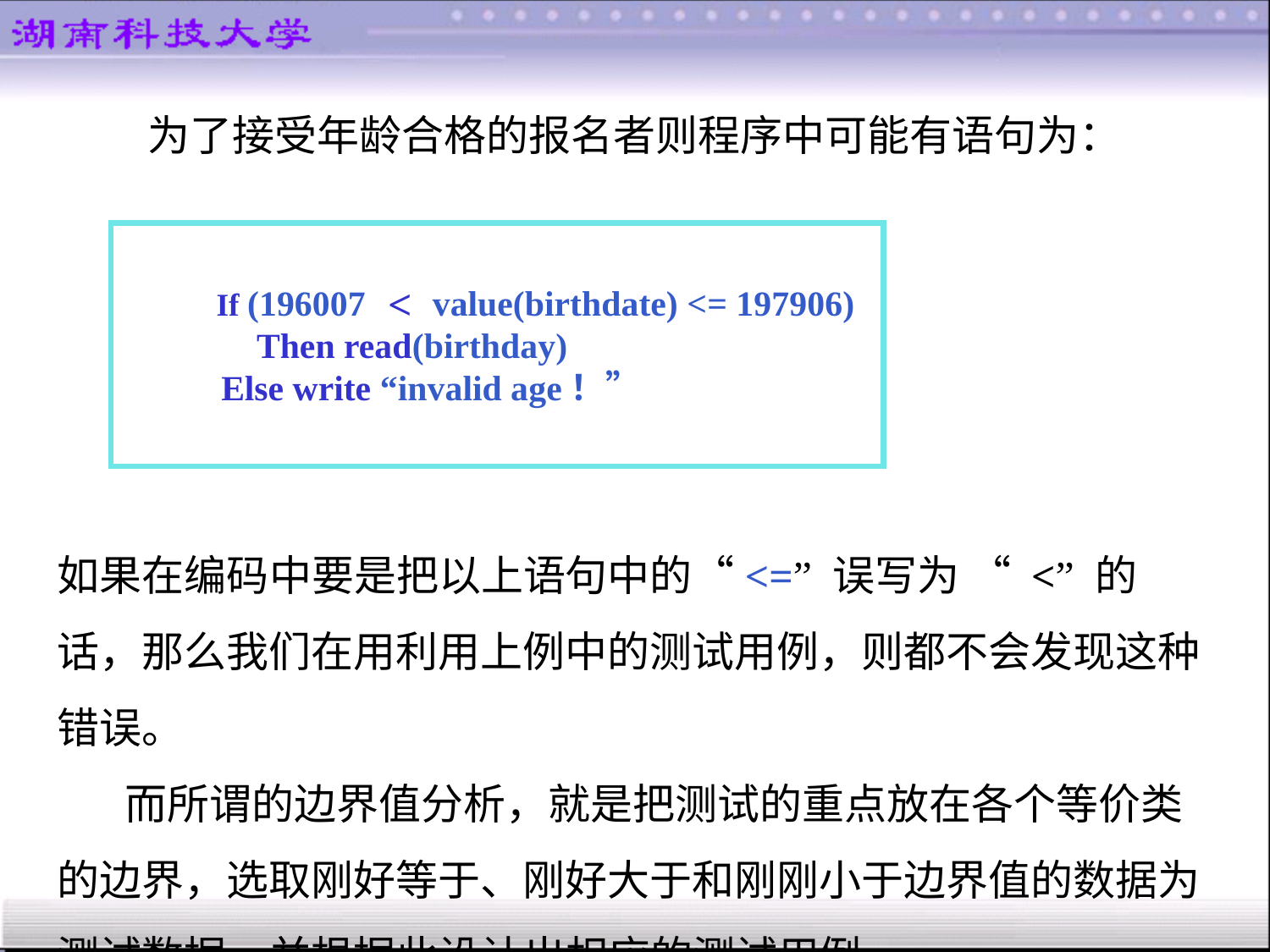

为了接受年龄合格的报名者则程序中可能有语句为：
 　　 If (196007 <=  value(birthdate) <= 197906)
               Then read(birthday)
           Else write “invalid age！”
<
如果在编码中要是把以上语句中的“<=” 误写为 “ <” 的话，那么我们在用利用上例中的测试用例，则都不会发现这种错误。
      而所谓的边界值分析，就是把测试的重点放在各个等价类的边界，选取刚好等于、刚好大于和刚刚小于边界值的数据为测试数据，并根据此设计出相应的测试用例。